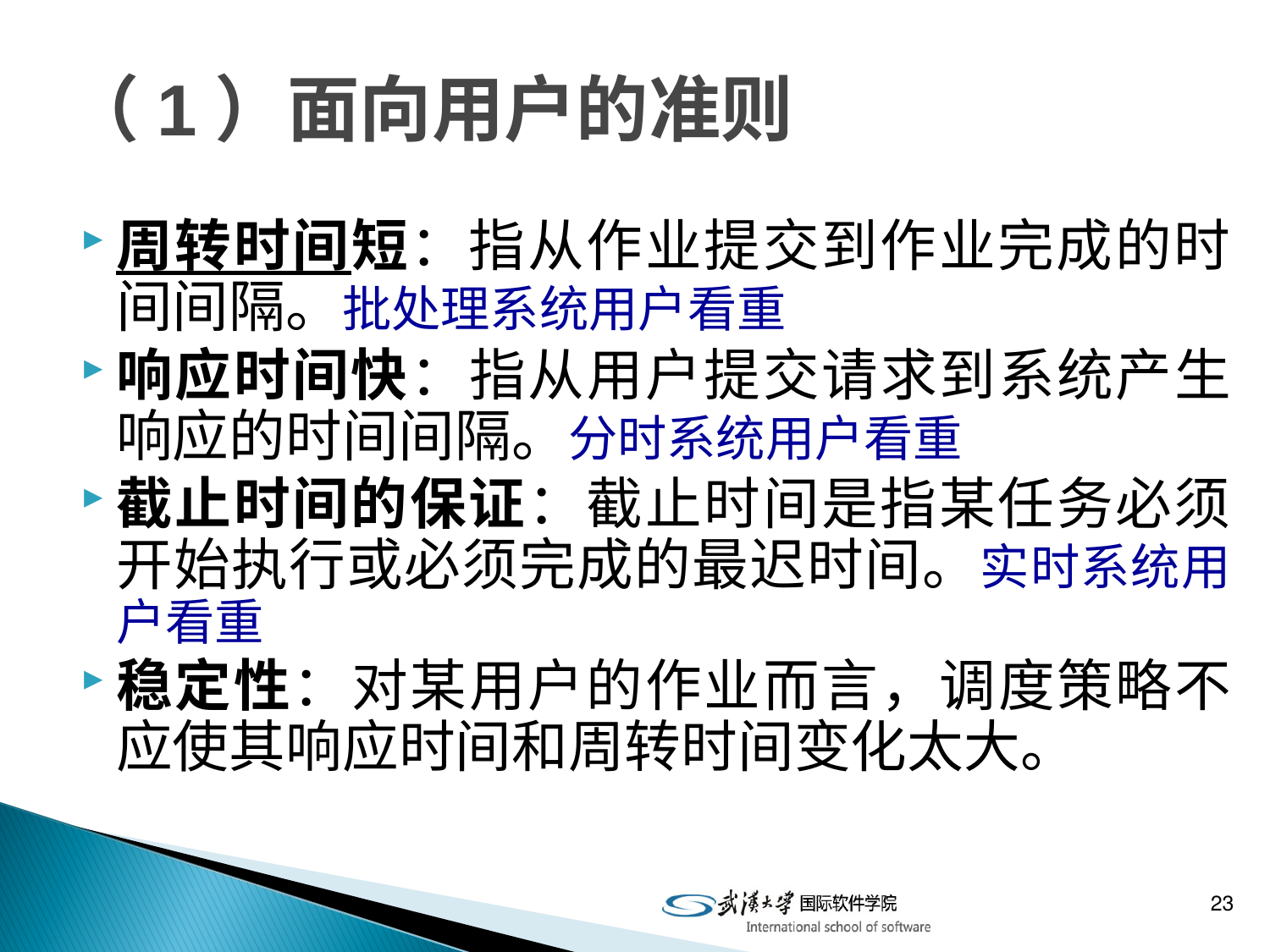

# （1）面向用户的准则
周转时间短：指从作业提交到作业完成的时间间隔。批处理系统用户看重
响应时间快：指从用户提交请求到系统产生响应的时间间隔。分时系统用户看重
截止时间的保证：截止时间是指某任务必须开始执行或必须完成的最迟时间。实时系统用户看重
稳定性：对某用户的作业而言，调度策略不应使其响应时间和周转时间变化太大。